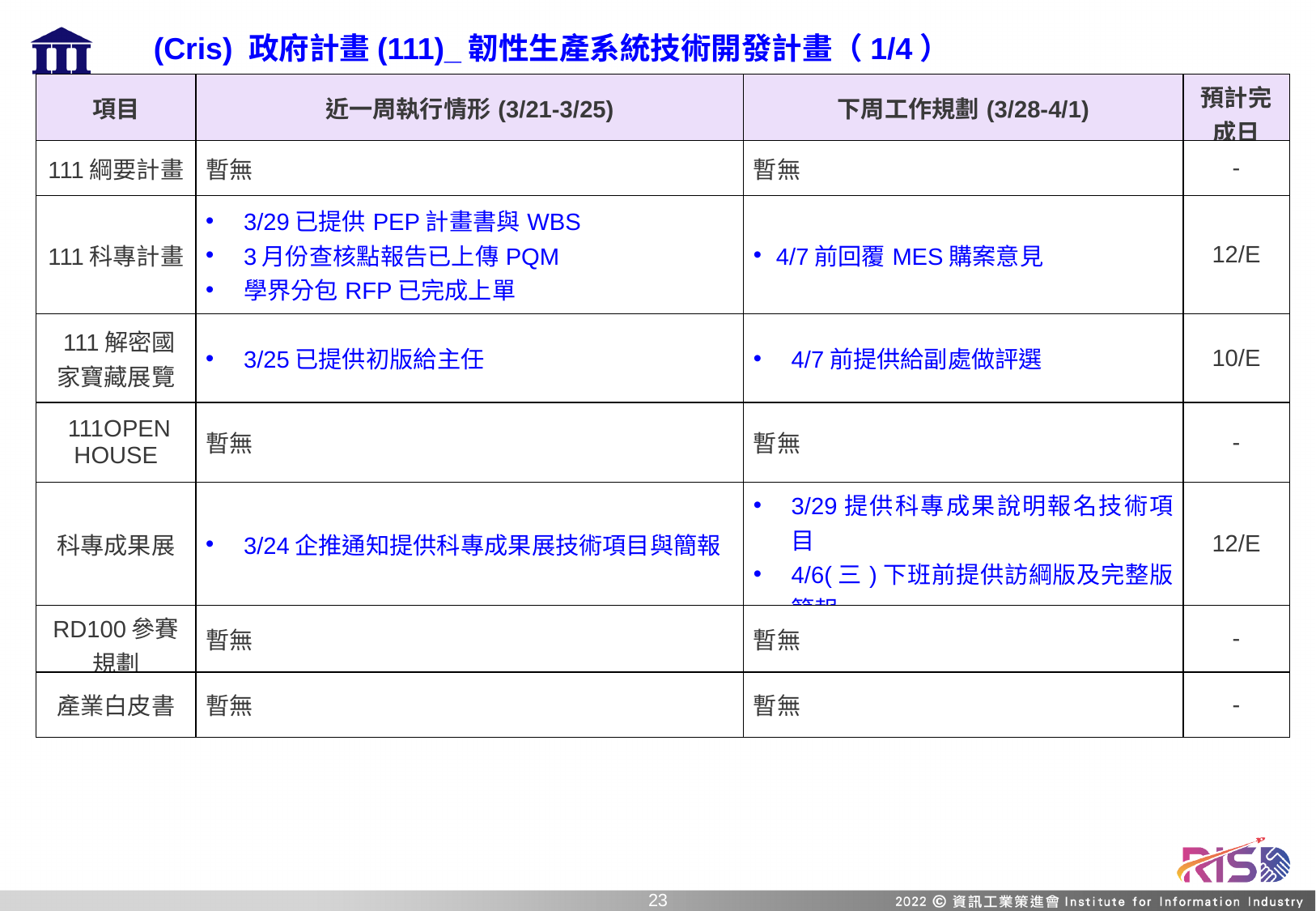

(Cris) 政府計畫(111)_韌性生產系統技術開發計畫（1/4）
| 項目 | 近一周執行情形(3/21-3/25) | 下周工作規劃(3/28-4/1) | 預計完成日 |
| --- | --- | --- | --- |
| 111綱要計畫 | 暫無 | 暫無 | - |
| 111科專計畫 | 3/29已提供PEP計畫書與WBS 3月份查核點報告已上傳PQM 學界分包RFP已完成上單 | 4/7前回覆MES購案意見 | 12/E |
| 111解密國家寶藏展覽 | 3/25已提供初版給主任 | 4/7前提供給副處做評選 | 10/E |
| 111OPEN HOUSE | 暫無 | 暫無 | - |
| 科專成果展 | 3/24企推通知提供科專成果展技術項目與簡報 | 3/29提供科專成果說明報名技術項目 4/6(三)下班前提供訪綱版及完整版簡報 | 12/E |
| RD100參賽規劃 | 暫無 | 暫無 | - |
| 產業白皮書 | 暫無 | 暫無 | - |
23